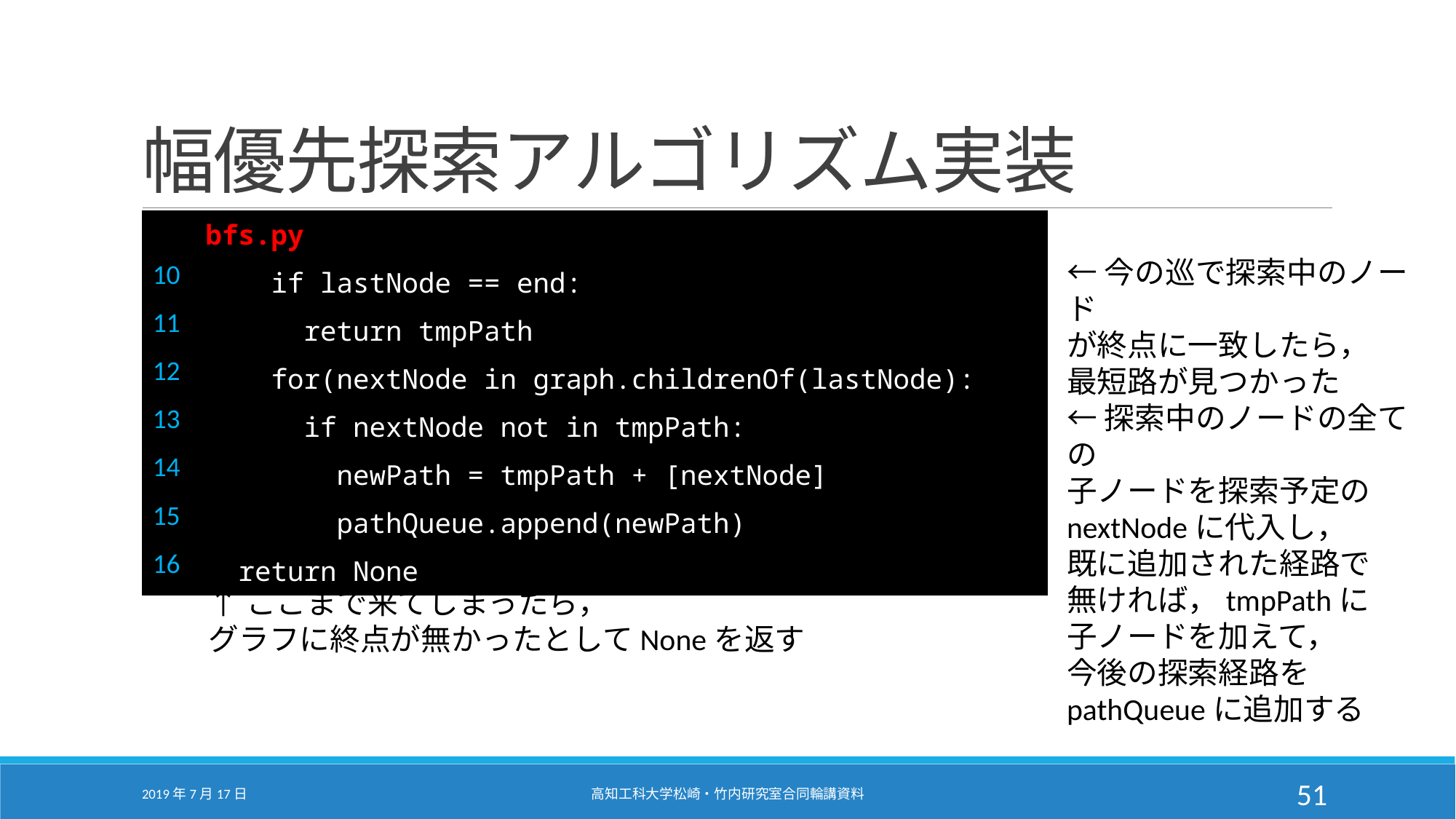

# 幅優先探索アルゴリズム実装
|  | bfs.py |
| --- | --- |
| 10 | if lastNode == end: |
| 11 | return tmpPath |
| 12 | for(nextNode in graph.childrenOf(lastNode): |
| 13 | if nextNode not in tmpPath: |
| 14 | newPath = tmpPath + [nextNode] |
| 15 | pathQueue.append(newPath) |
| 16 | return None |
←今の巡で探索中のノード
が終点に一致したら，
最短路が見つかった
←探索中のノードの全ての
子ノードを探索予定の
nextNodeに代入し，
既に追加された経路で
無ければ，tmpPathに
子ノードを加えて，
今後の探索経路をpathQueueに追加する
↑ここまで来てしまったら，
グラフに終点が無かったとしてNoneを返す
2019年7月17日
高知工科大学松崎・竹内研究室合同輪講資料
51